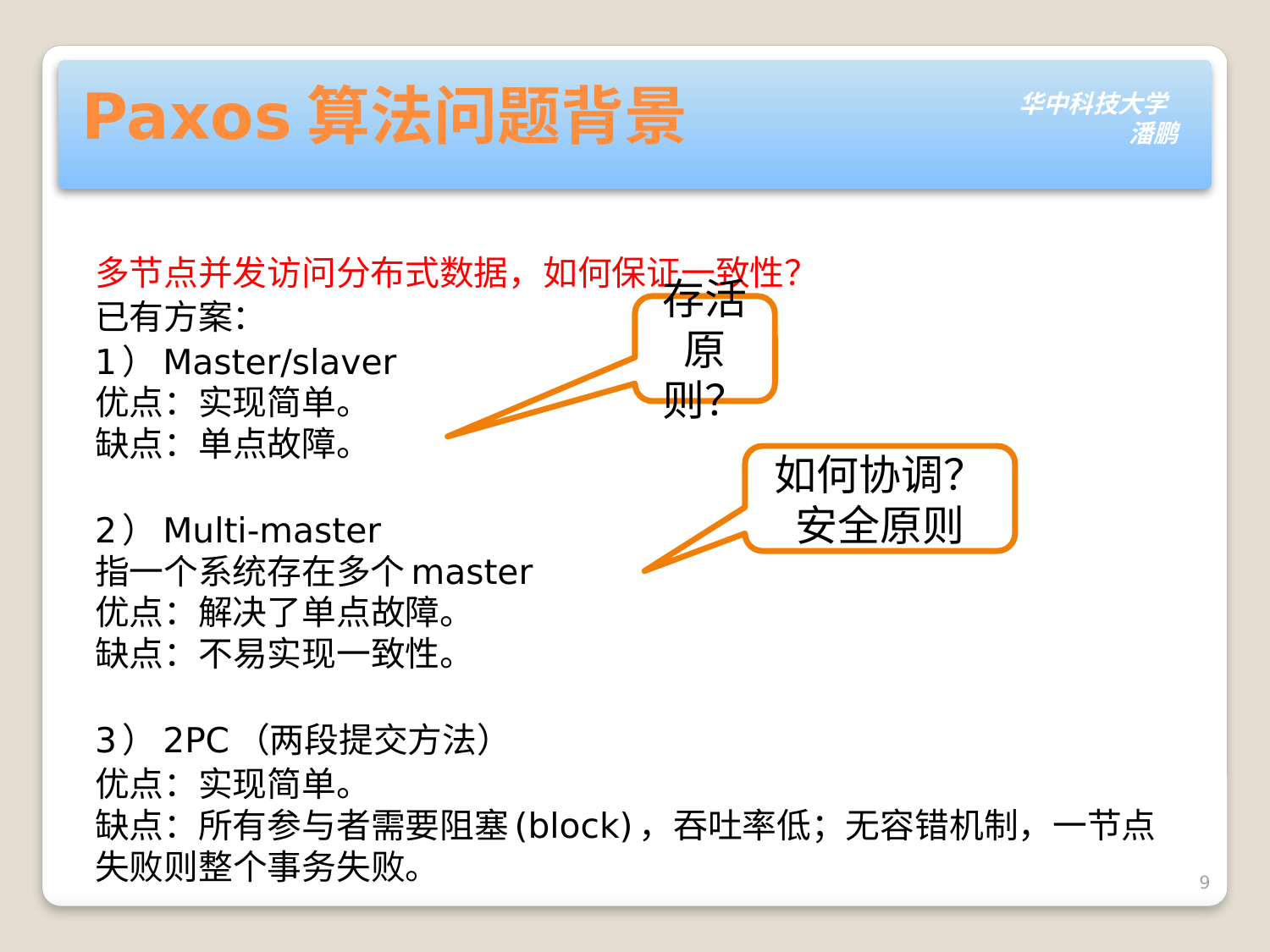

# Paxos算法问题背景
多节点并发访问分布式数据，如何保证一致性？
已有方案：
1）Master/slaver
优点：实现简单。
缺点：单点故障。
2）Multi-master
指一个系统存在多个master
优点：解决了单点故障。
缺点：不易实现一致性。
3）2PC（两段提交方法）
优点：实现简单。
缺点：所有参与者需要阻塞(block)，吞吐率低；无容错机制，一节点失败则整个事务失败。

存活原则？
如何协调？安全原则
9